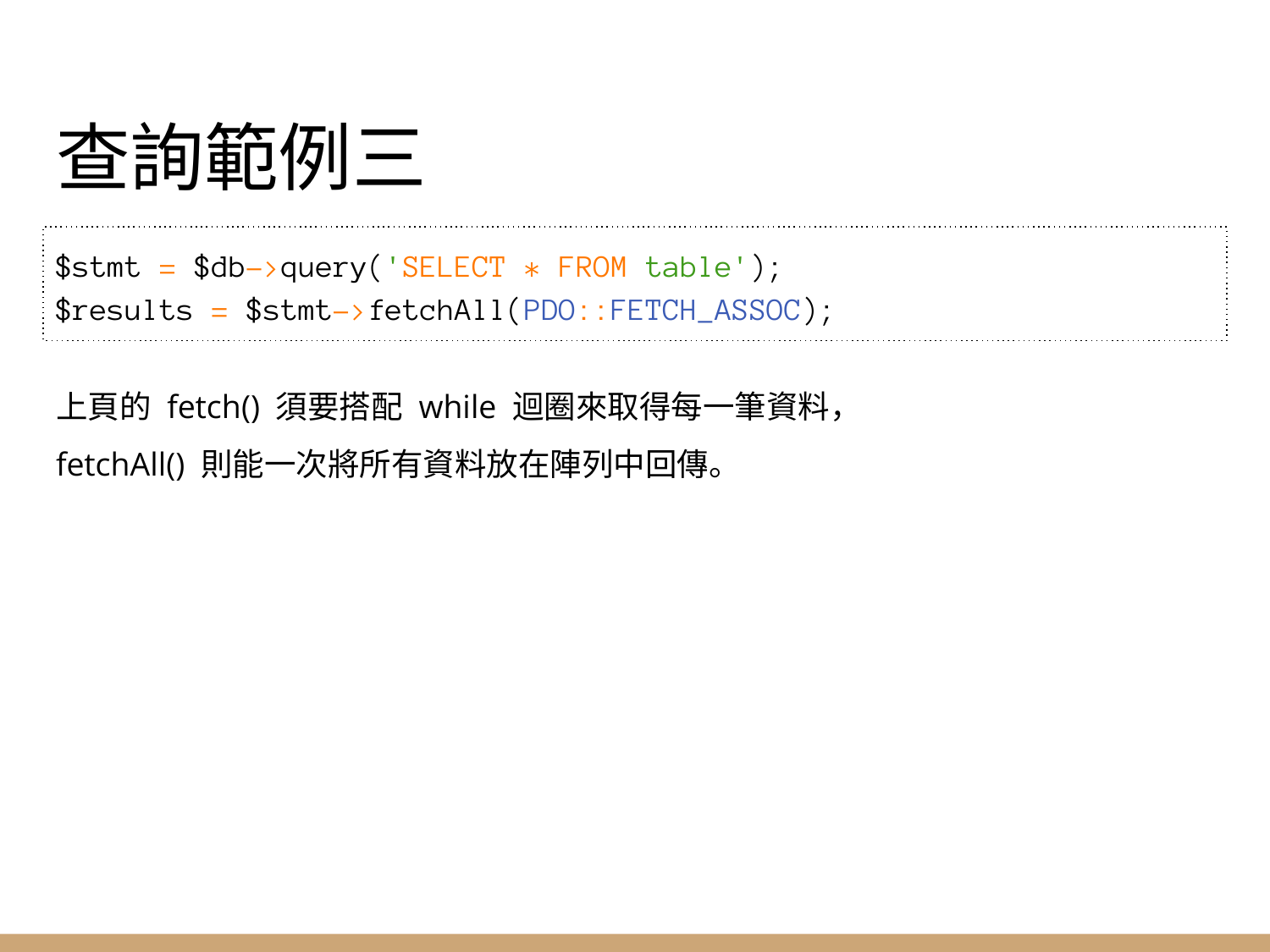

# 查詢範例三
$stmt = $db->query('SELECT * FROM table');
$results = $stmt->fetchAll(PDO::FETCH_ASSOC);
上頁的 fetch() 須要搭配 while 迴圈來取得每一筆資料，
fetchAll() 則能一次將所有資料放在陣列中回傳。